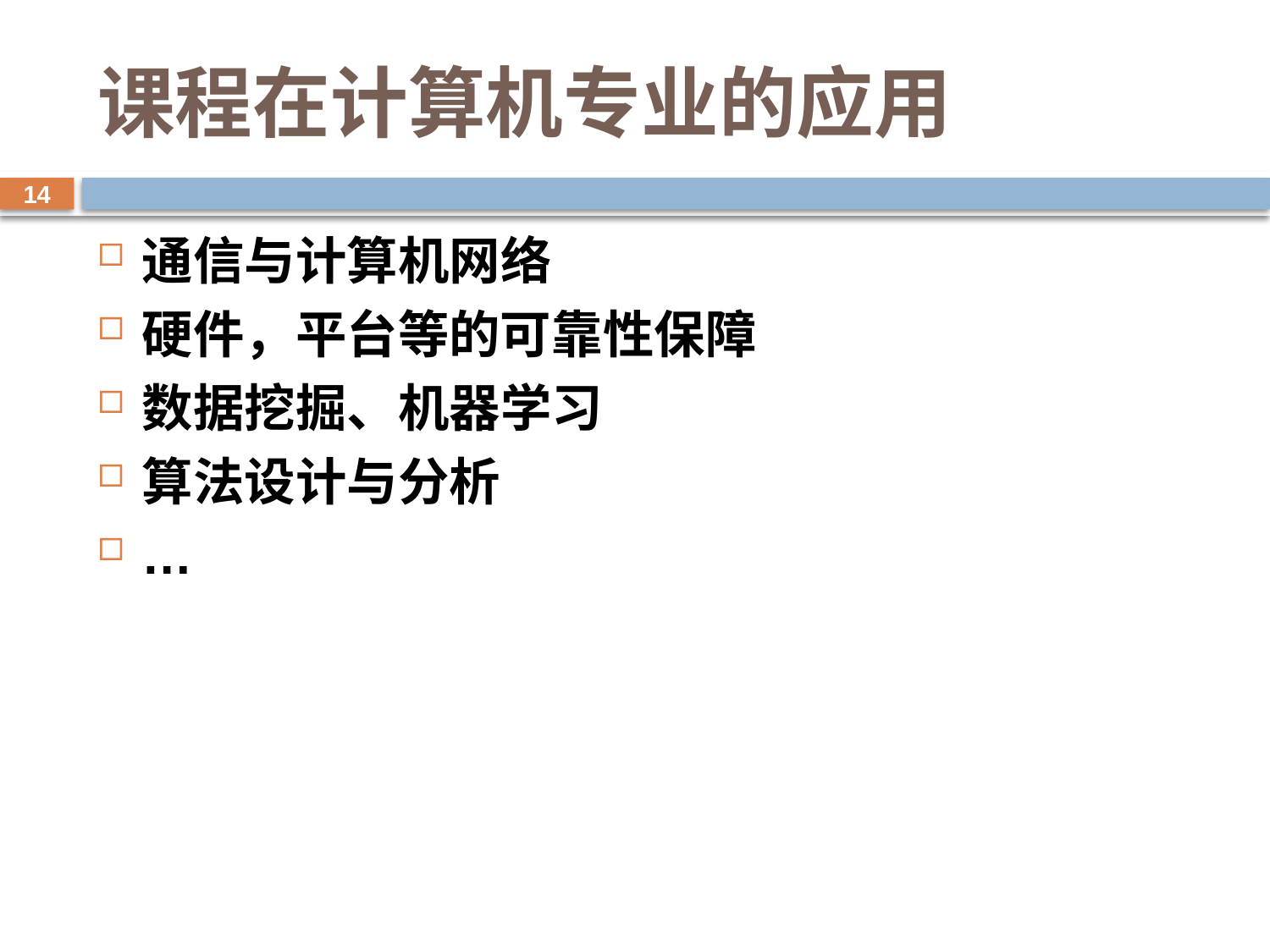

# 课程在计算机专业的应用
14
通信与计算机网络
硬件，平台等的可靠性保障
数据挖掘、机器学习
算法设计与分析
…